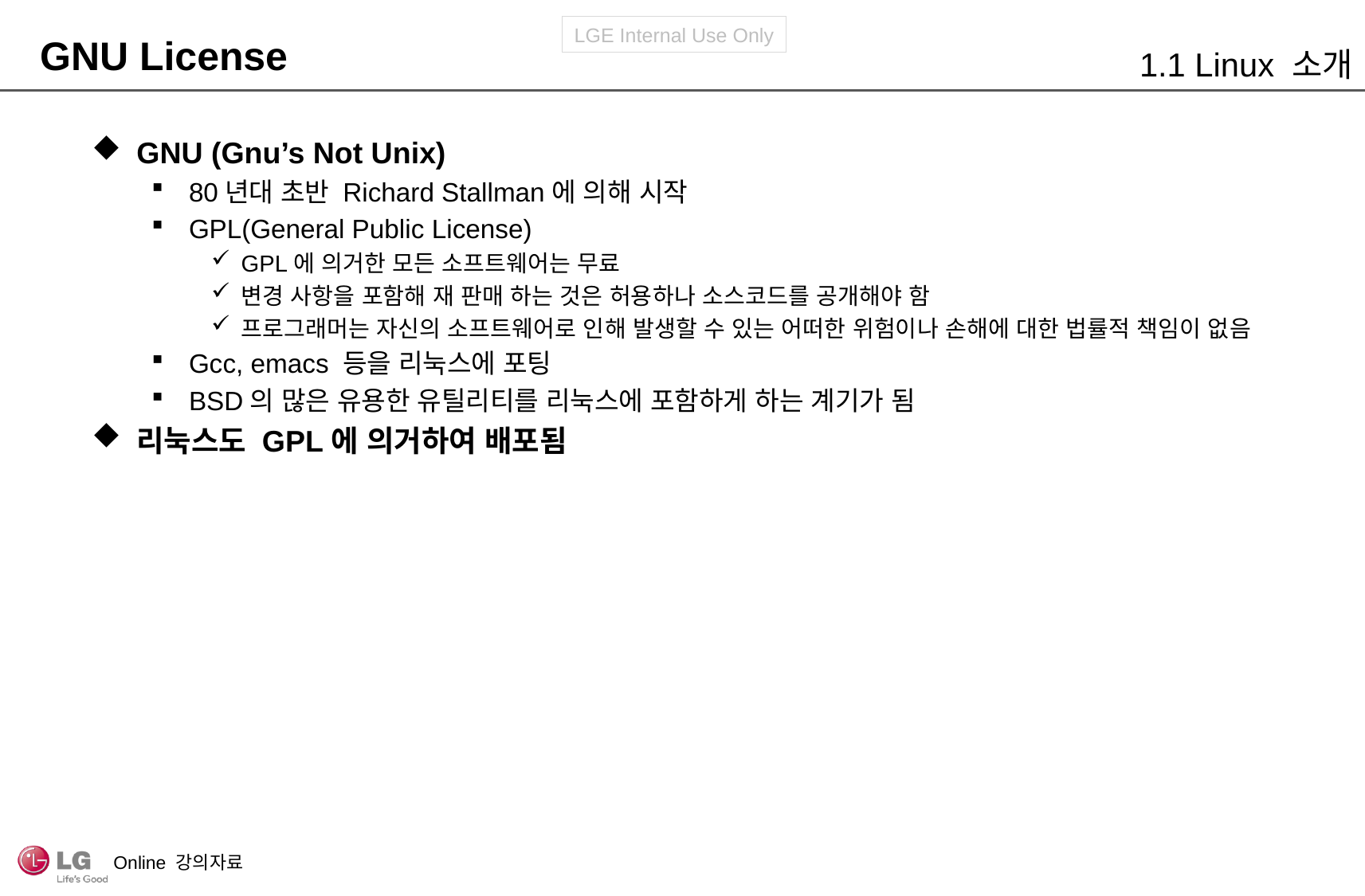

GNU License
1.1 Linux 소개
GNU (Gnu’s Not Unix)
80년대 초반 Richard Stallman에 의해 시작
GPL(General Public License)
GPL에 의거한 모든 소프트웨어는 무료
변경 사항을 포함해 재 판매 하는 것은 허용하나 소스코드를 공개해야 함
프로그래머는 자신의 소프트웨어로 인해 발생할 수 있는 어떠한 위험이나 손해에 대한 법률적 책임이 없음
Gcc, emacs 등을 리눅스에 포팅
BSD의 많은 유용한 유틸리티를 리눅스에 포함하게 하는 계기가 됨
리눅스도 GPL에 의거하여 배포됨